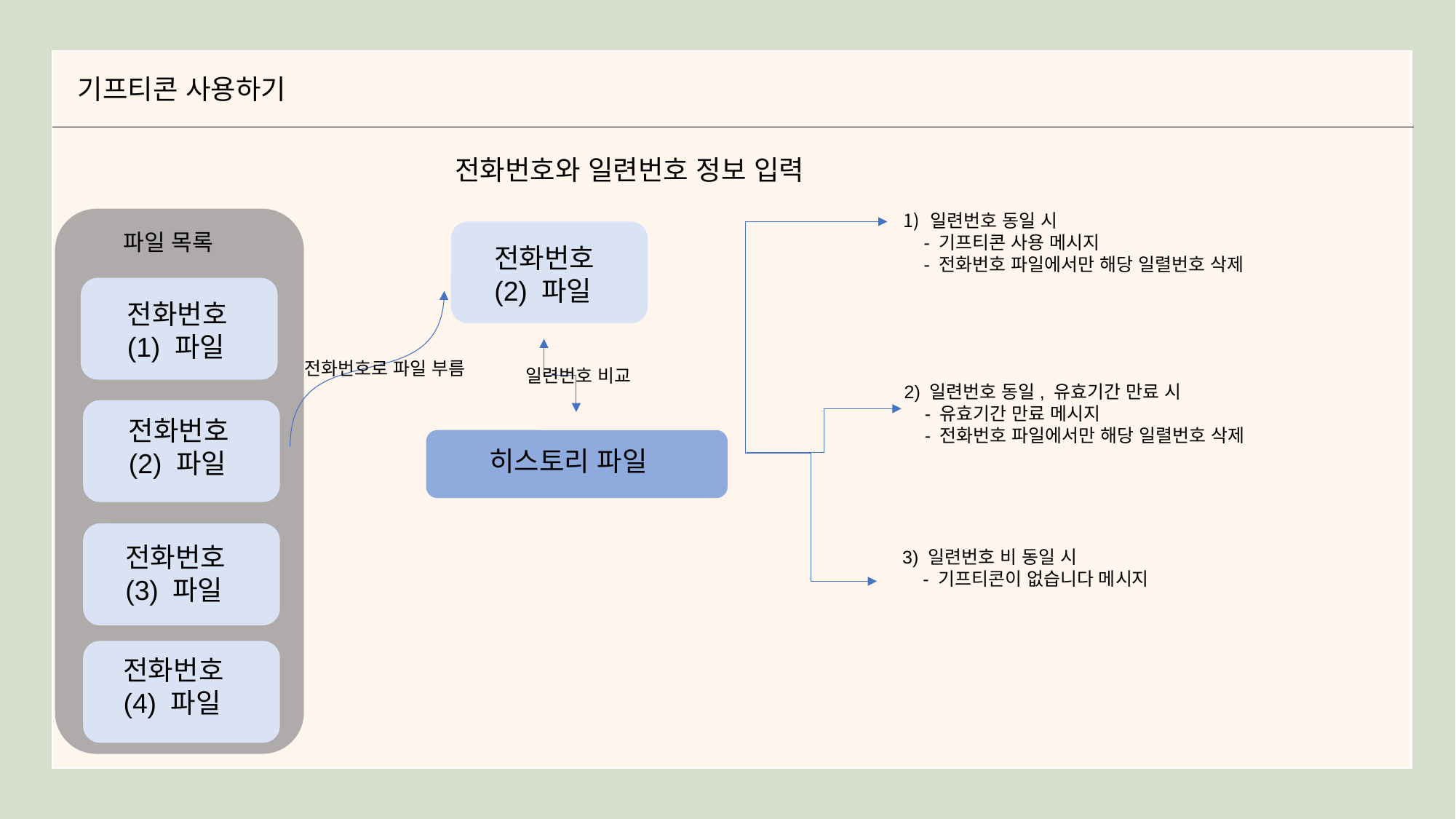

기프티콘 사용하기
전화번호와 일련번호 정보 입력

일련번호 동일 시
    - 기프티콘 사용 메시지
    - 전화번호 파일에서만 해당 일렬번호 삭제

전화번호(2) 파일
파일 목록

전화번호(1) 파일
전화번호로 파일 부름

일련번호 비교
2) 일련번호 동일, 유효기간 만료 시
    - 유효기간 만료 메시지
    - 전화번호 파일에서만 해당 일렬번호 삭제

전화번호(2) 파일

히스토리 파일

전화번호(3) 파일
3) 일련번호 비 동일 시
    - 기프티콘이 없습니다 메시지

전화번호(4) 파일